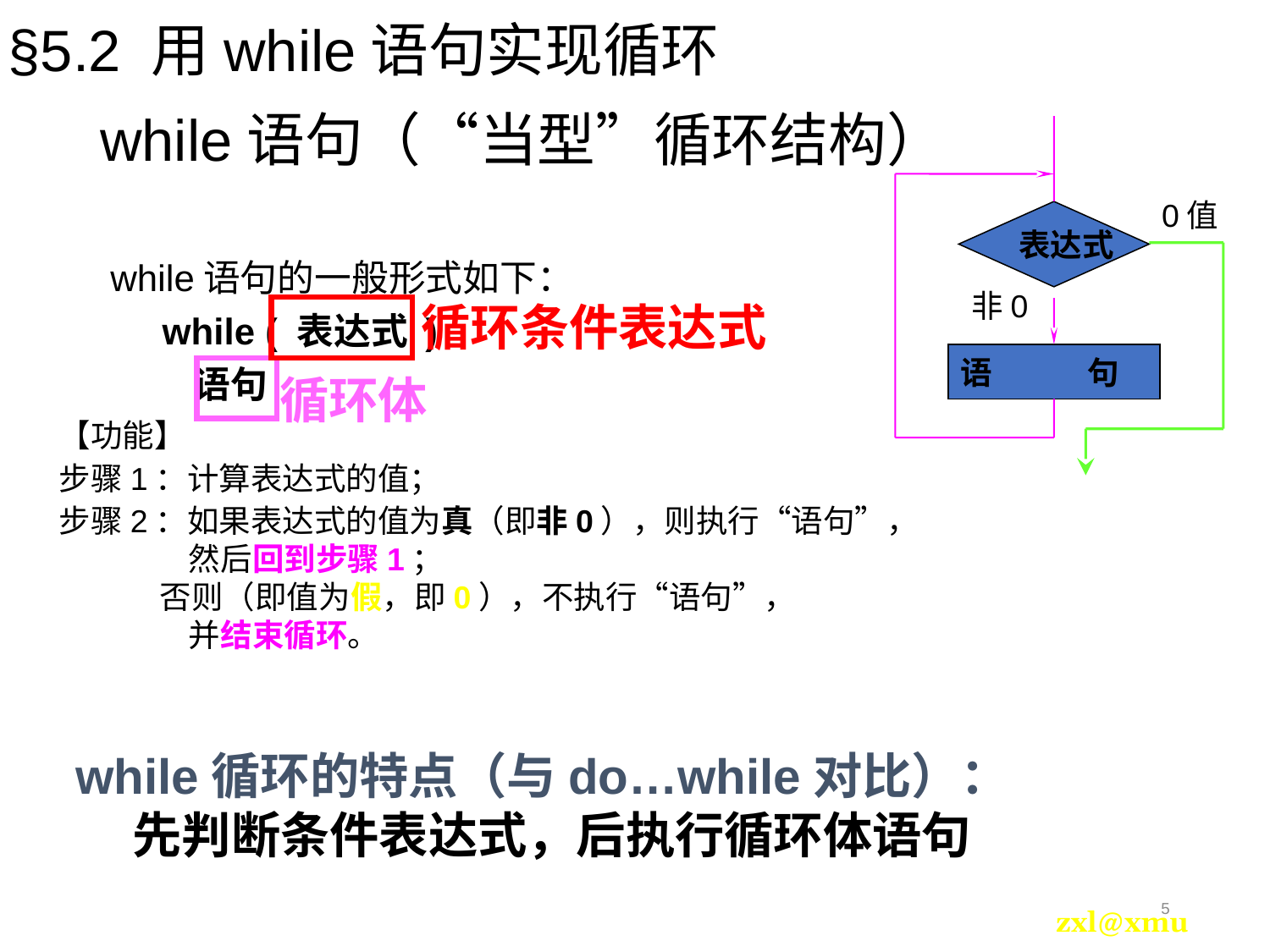

§5.2 用while语句实现循环
# while语句（“当型”循环结构）

表达式

语	句
0值

 while语句的一般形式如下：
      while ( 表达式 )
          语句
非0
循环条件表达式

循环体
【功能】
步骤1：计算表达式的值；
步骤2：如果表达式的值为真（即非0），则执行“语句”，
       然后回到步骤1；
   否则（即值为假，即0），不执行“语句”，
       并结束循环。
while循环的特点（与do…while对比）：
    先判断条件表达式，后执行循环体语句
【注意】循环体可能被执行多次，也可能一次也不被执行！
5